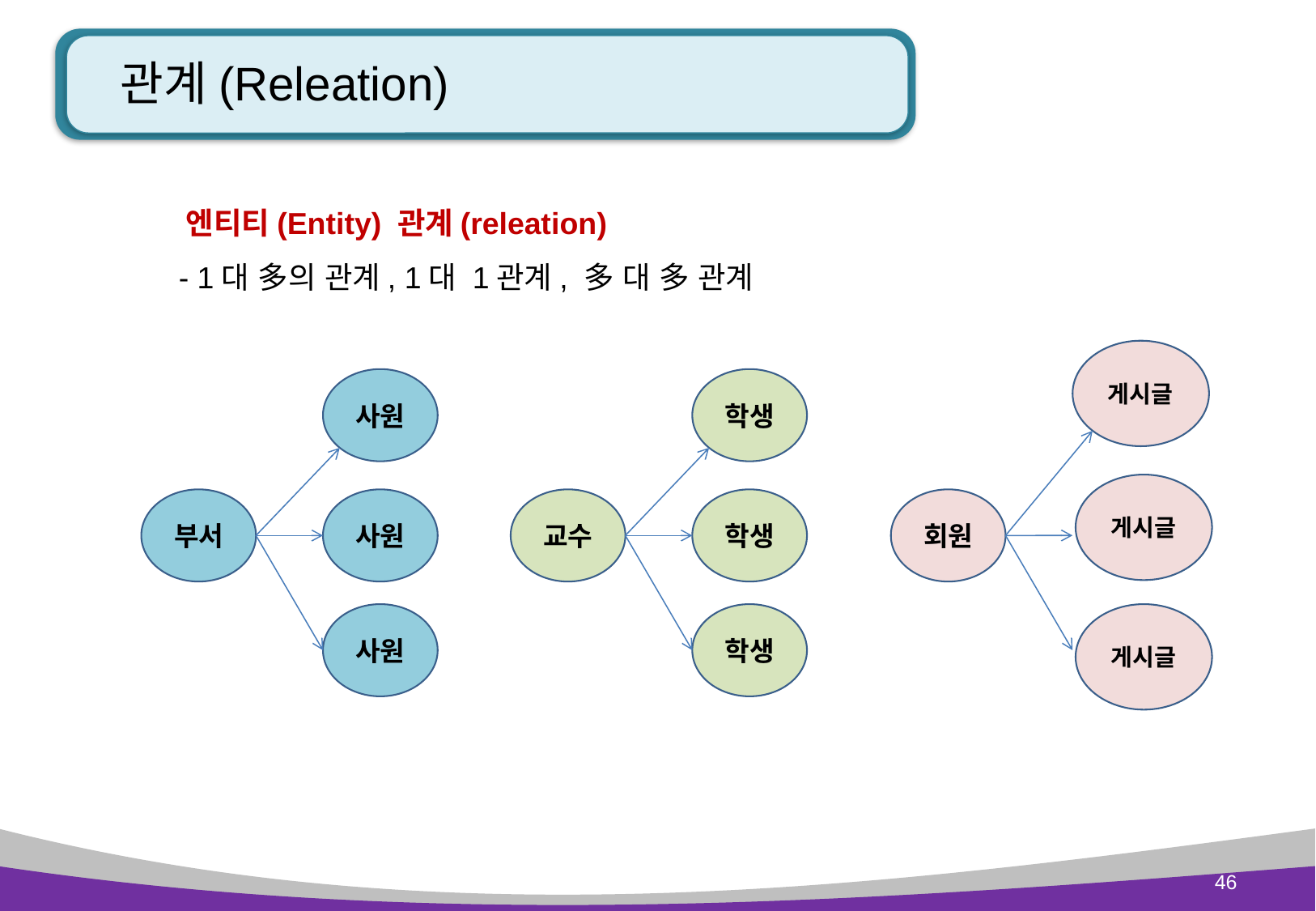

# 관계(Releation)
   엔티티(Entity) 관계(releation)
   - 1대 多의 관계, 1대 1관계, 多 대 多 관계
게시글
사원
학생
게시글
부서
사원
교수
학생
회원
사원
학생
게시글
46